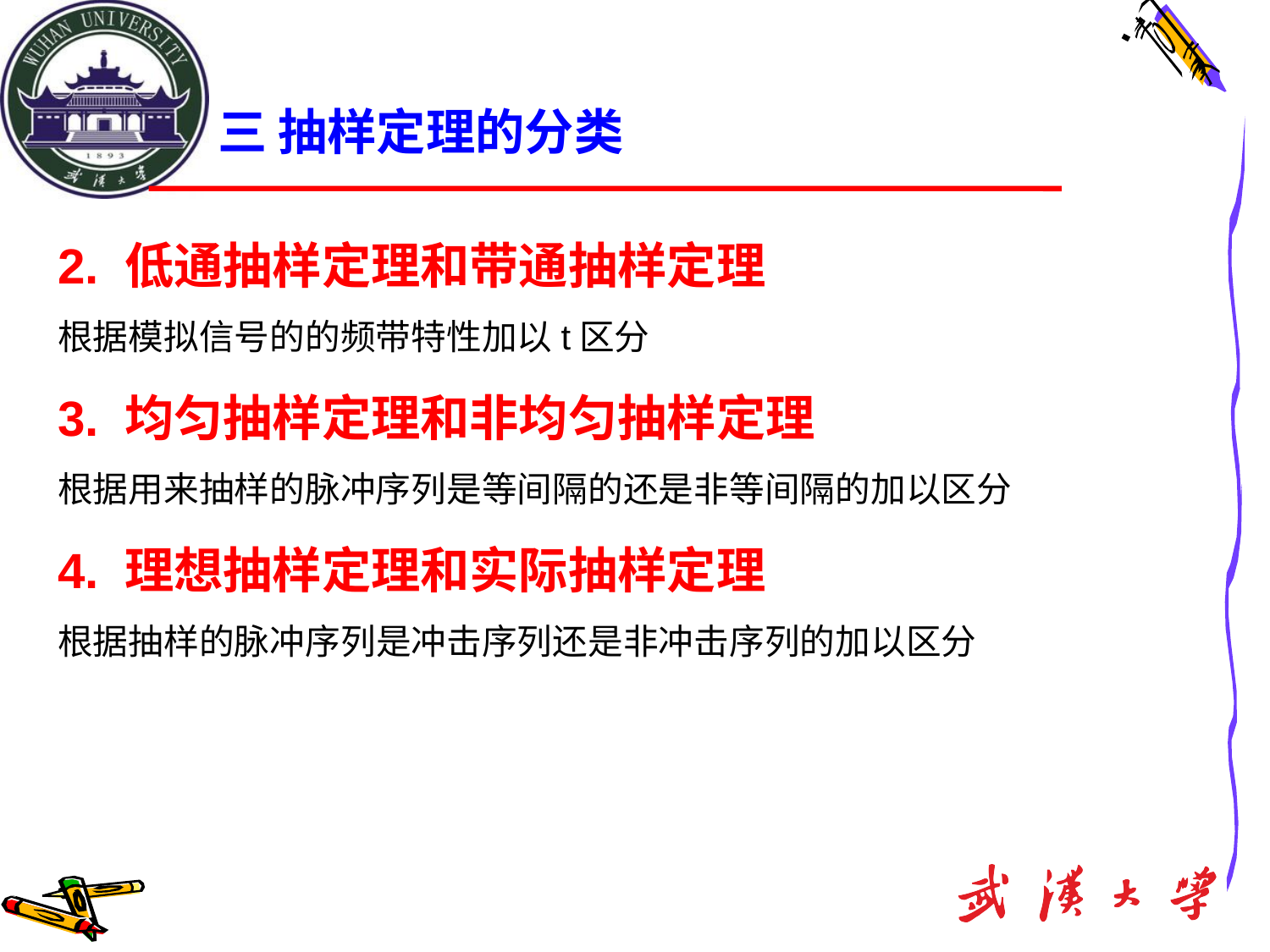

# 三 抽样定理的分类
2. 低通抽样定理和带通抽样定理
根据模拟信号的的频带特性加以t区分
3. 均匀抽样定理和非均匀抽样定理
根据用来抽样的脉冲序列是等间隔的还是非等间隔的加以区分
4. 理想抽样定理和实际抽样定理
根据抽样的脉冲序列是冲击序列还是非冲击序列的加以区分